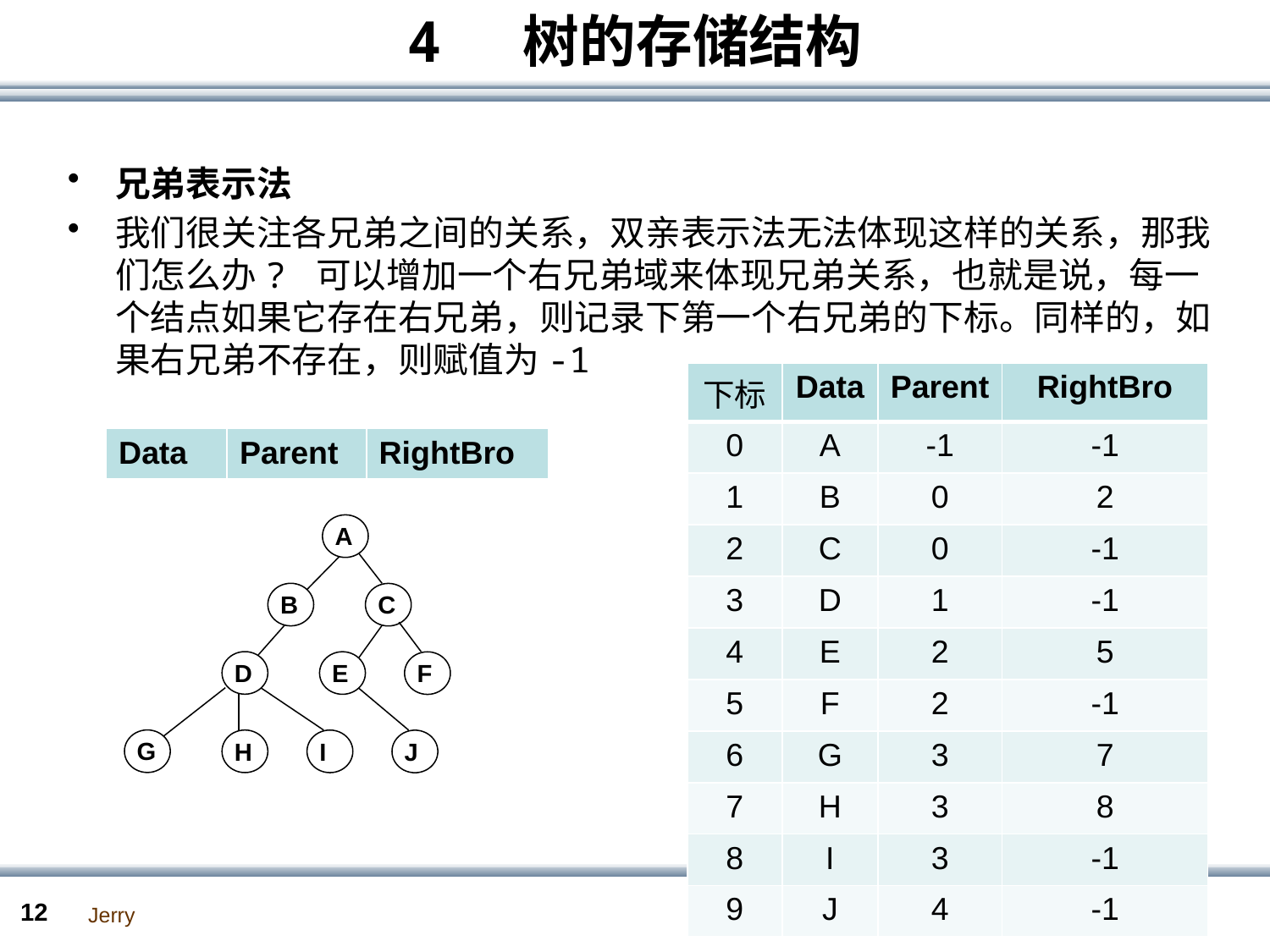

# 4  树的存储结构
兄弟表示法
我们很关注各兄弟之间的关系，双亲表示法无法体现这样的关系，那我们怎么办? 可以增加一个右兄弟域来体现兄弟关系，也就是说，每一个结点如果它存在右兄弟，则记录下第一个右兄弟的下标。同样的，如果右兄弟不存在，则赋值为-1
| 下标 | Data | Parent | RightBro |
| --- | --- | --- | --- |
| 0 | A | -1 | -1 |
| 1 | B | 0 | 2 |
| 2 | C | 0 | -1 |
| 3 | D | 1 | -1 |
| 4 | E | 2 | 5 |
| 5 | F | 2 | -1 |
| 6 | G | 3 | 7 |
| 7 | H | 3 | 8 |
| 8 | I | 3 | -1 |
| 9 | J | 4 | -1 |
| Data | Parent | RightBro |
| --- | --- | --- |
A

B

C

D

E

F

G

H

I

J